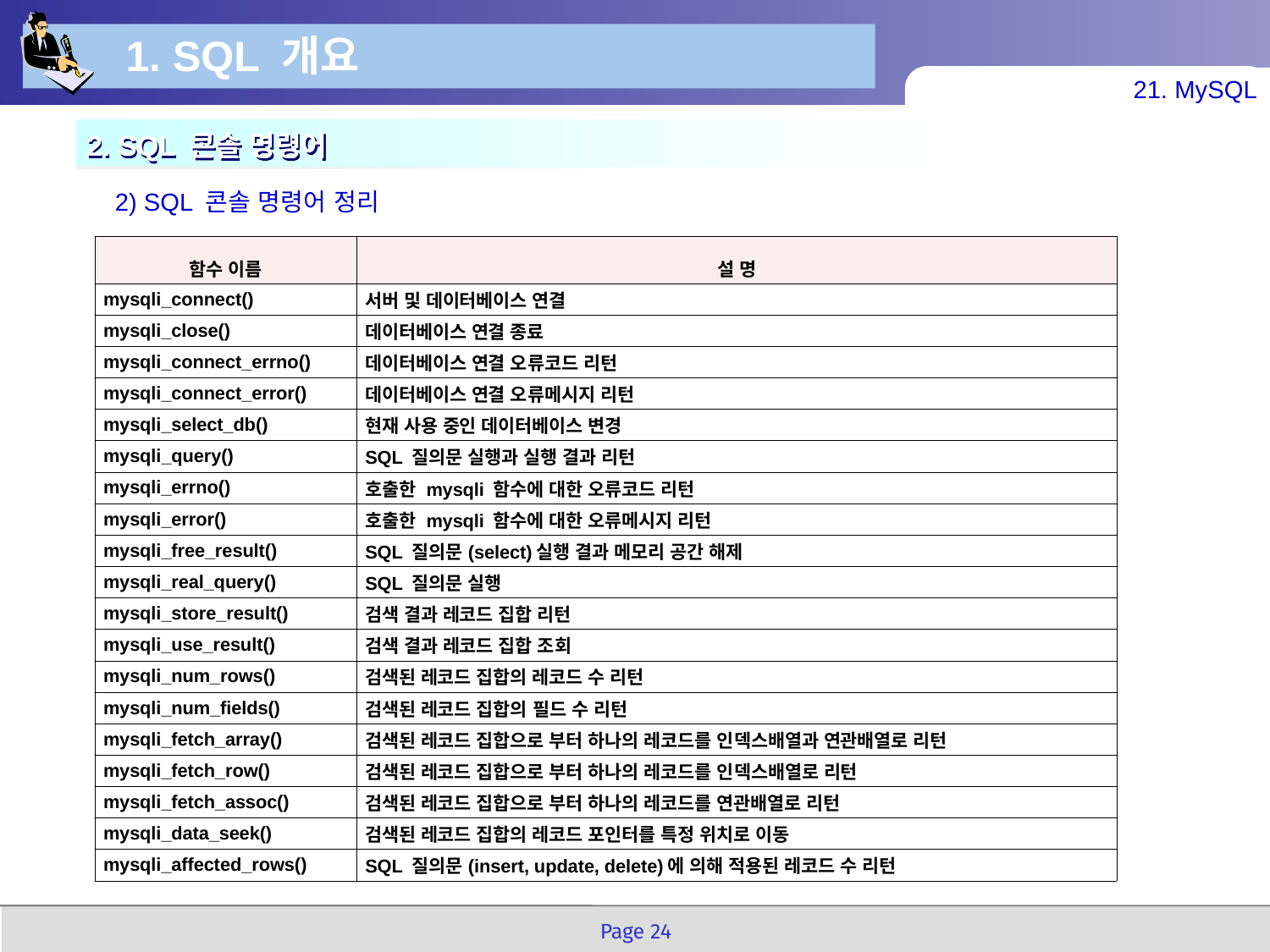

1. SQL 개요
21. MySQL

2. SQL 콘솔 명령어
2) SQL 콘솔 명령어 정리
| 함수 이름 | 설 명 |
| --- | --- |
| mysqli\_connect() | 서버 및 데이터베이스 연결 |
| mysqli\_close() | 데이터베이스 연결 종료 |
| mysqli\_connect\_errno() | 데이터베이스 연결 오류코드 리턴 |
| mysqli\_connect\_error() | 데이터베이스 연결 오류메시지 리턴 |
| mysqli\_select\_db() | 현재 사용 중인 데이터베이스 변경 |
| mysqli\_query() | SQL 질의문 실행과 실행 결과 리턴 |
| mysqli\_errno() | 호출한 mysqli 함수에 대한 오류코드 리턴 |
| mysqli\_error() | 호출한 mysqli 함수에 대한 오류메시지 리턴 |
| mysqli\_free\_result() | SQL 질의문(select)실행 결과 메모리 공간 해제 |
| mysqli\_real\_query() | SQL 질의문 실행 |
| mysqli\_store\_result() | 검색 결과 레코드 집합 리턴 |
| mysqli\_use\_result() | 검색 결과 레코드 집합 조회 |
| mysqli\_num\_rows() | 검색된 레코드 집합의 레코드 수 리턴 |
| mysqli\_num\_fields() | 검색된 레코드 집합의 필드 수 리턴 |
| mysqli\_fetch\_array() | 검색된 레코드 집합으로 부터 하나의 레코드를 인덱스배열과 연관배열로 리턴 |
| mysqli\_fetch\_row() | 검색된 레코드 집합으로 부터 하나의 레코드를 인덱스배열로 리턴 |
| mysqli\_fetch\_assoc() | 검색된 레코드 집합으로 부터 하나의 레코드를 연관배열로 리턴 |
| mysqli\_data\_seek() | 검색된 레코드 집합의 레코드 포인터를 특정 위치로 이동 |
| mysqli\_affected\_rows() | SQL 질의문(insert, update, delete)에 의해 적용된 레코드 수 리턴 |
Page 24